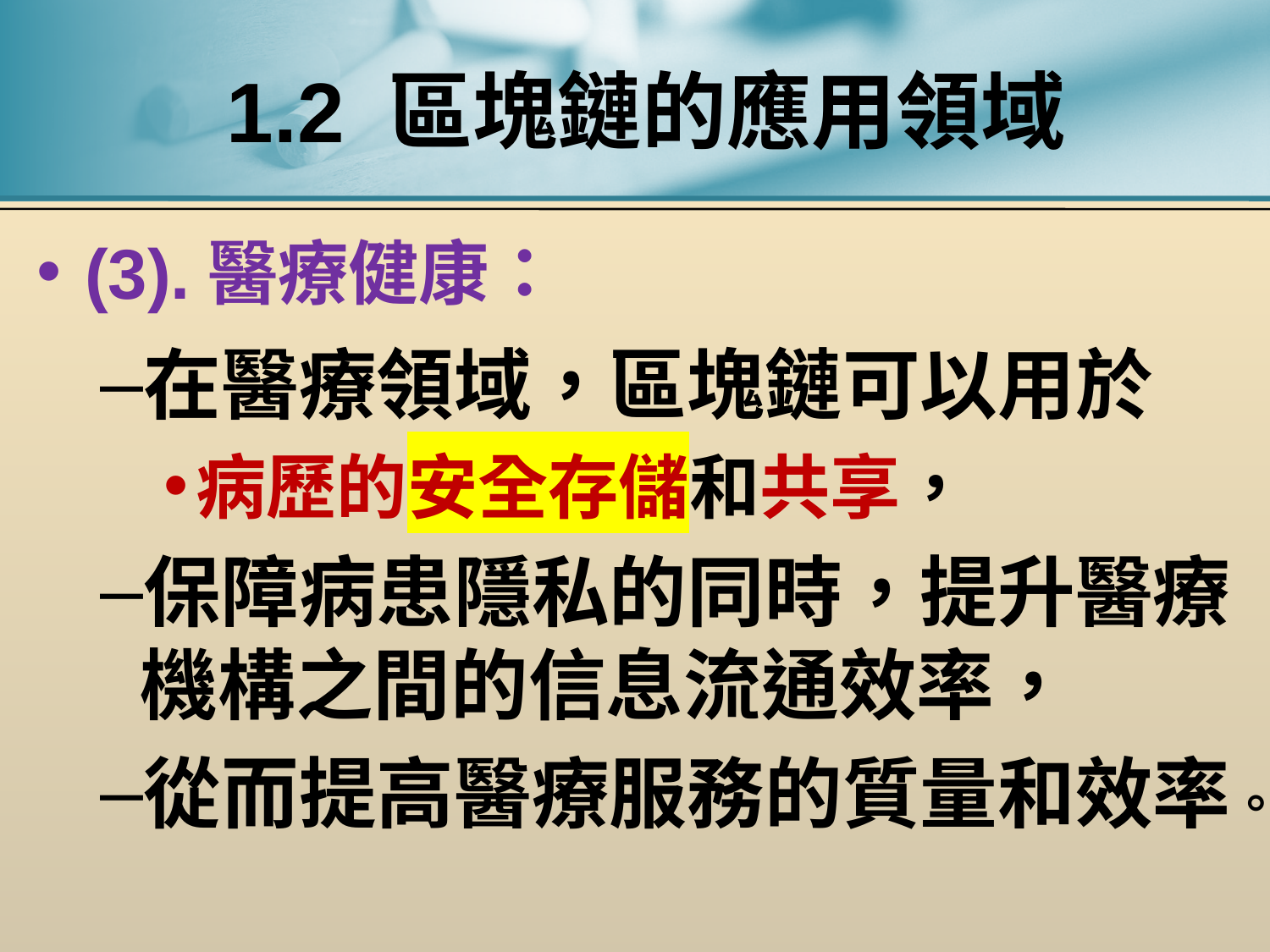

# 1.2 區塊鏈的應用領域
(3).醫療健康：
在醫療領域，區塊鏈可以用於
病歷的安全存儲和共享，
保障病患隱私的同時，提升醫療機構之間的信息流通效率，
從而提高醫療服務的質量和效率。